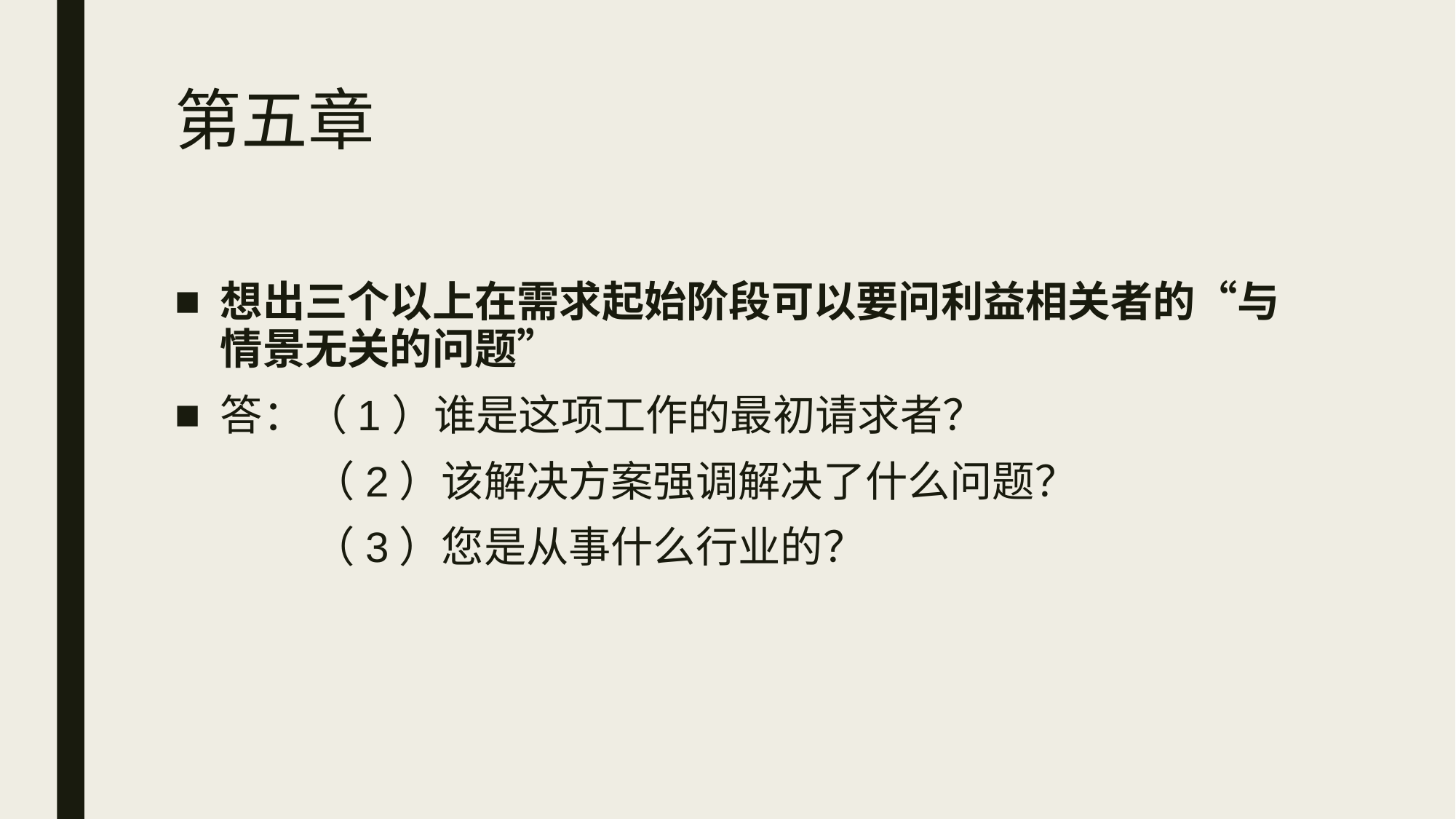

# 第五章
想出三个以上在需求起始阶段可以要问利益相关者的“与情景无关的问题”
答：（1）谁是这项工作的最初请求者？
	  （2）该解决方案强调解决了什么问题？
	  （3）您是从事什么行业的？